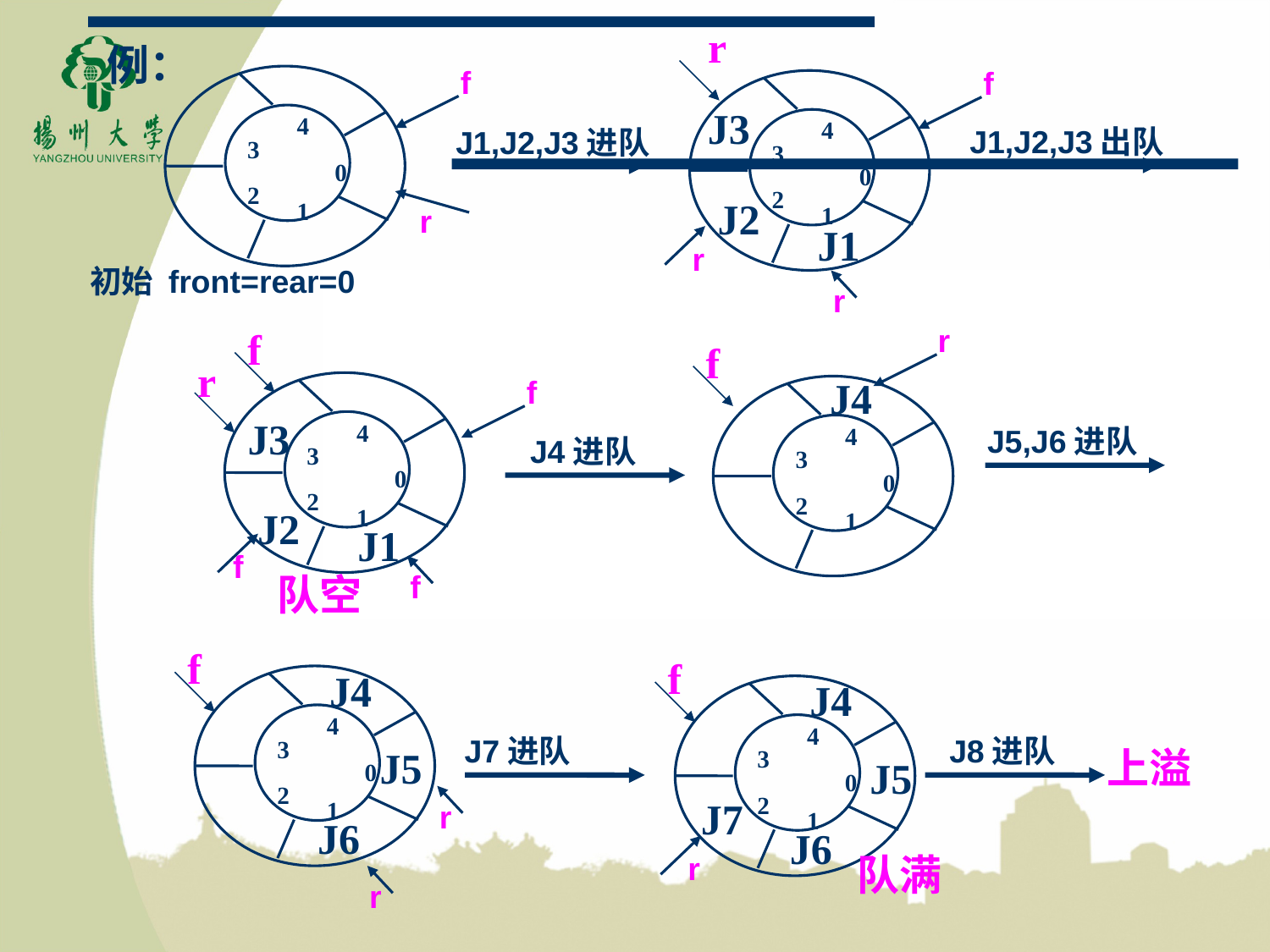

r

例：
f

f

4

3
0

2
1

4

3
0

2
1

J3
J1,J2,J3出队

J1,J2,J3进队

J2

r
J1

r
初始 front=rear=0

r
r

f

f

r

f

J4

4

3
0

2
1

4

3
0

2
1

J3
 J5,J6进队

   J4进队

J2
J1

f

f
队空
f

J4

4

3
0

2
1

f

J4

4

3
0

2
1

J5
J6
 J7进队

   J8进队

J5
上溢

r
J7
J6

r
队满

r